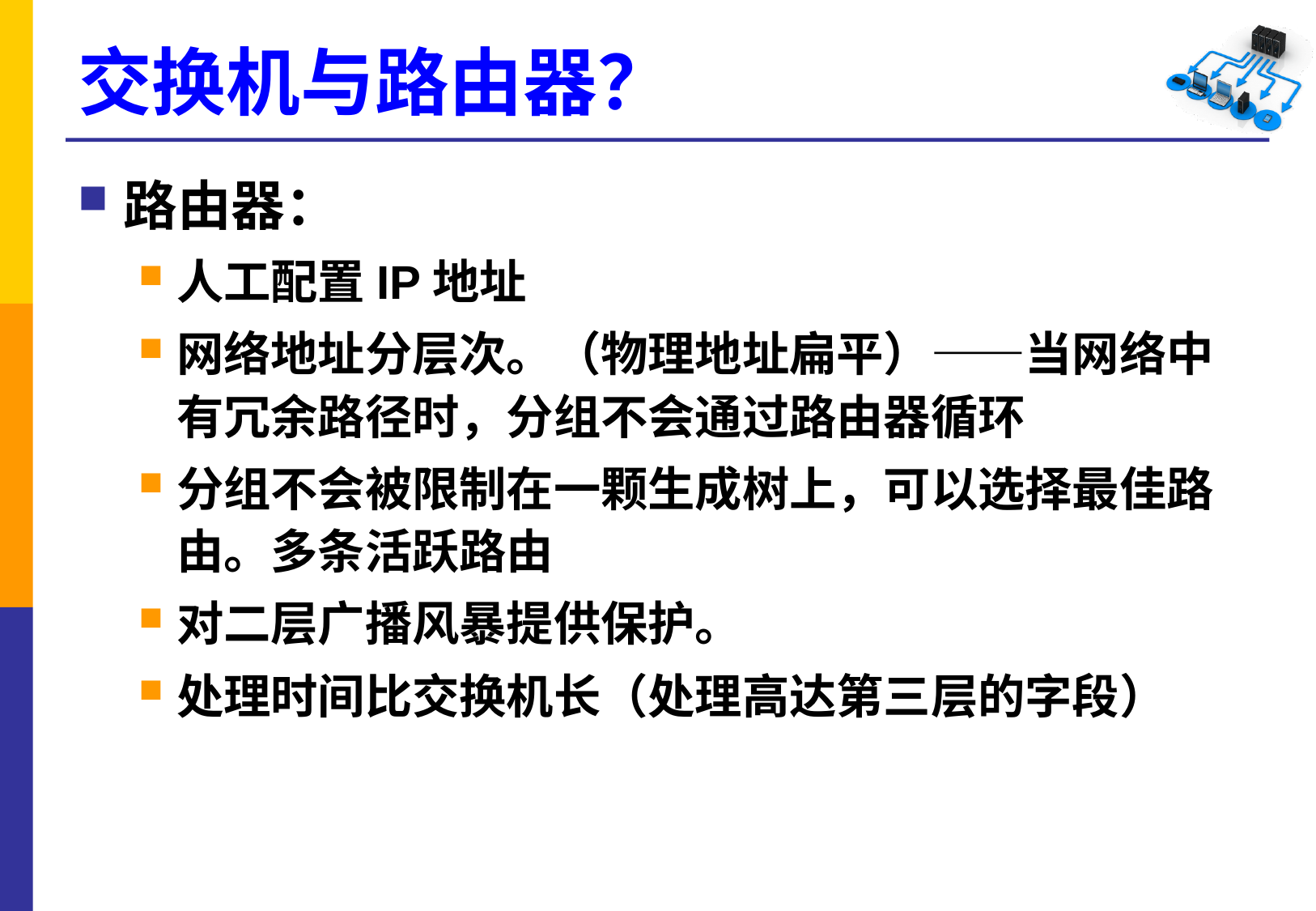

# 交换机与路由器？
路由器：
人工配置IP地址
网络地址分层次。（物理地址扁平）——当网络中有冗余路径时，分组不会通过路由器循环
分组不会被限制在一颗生成树上，可以选择最佳路由。多条活跃路由
对二层广播风暴提供保护。
处理时间比交换机长（处理高达第三层的字段）